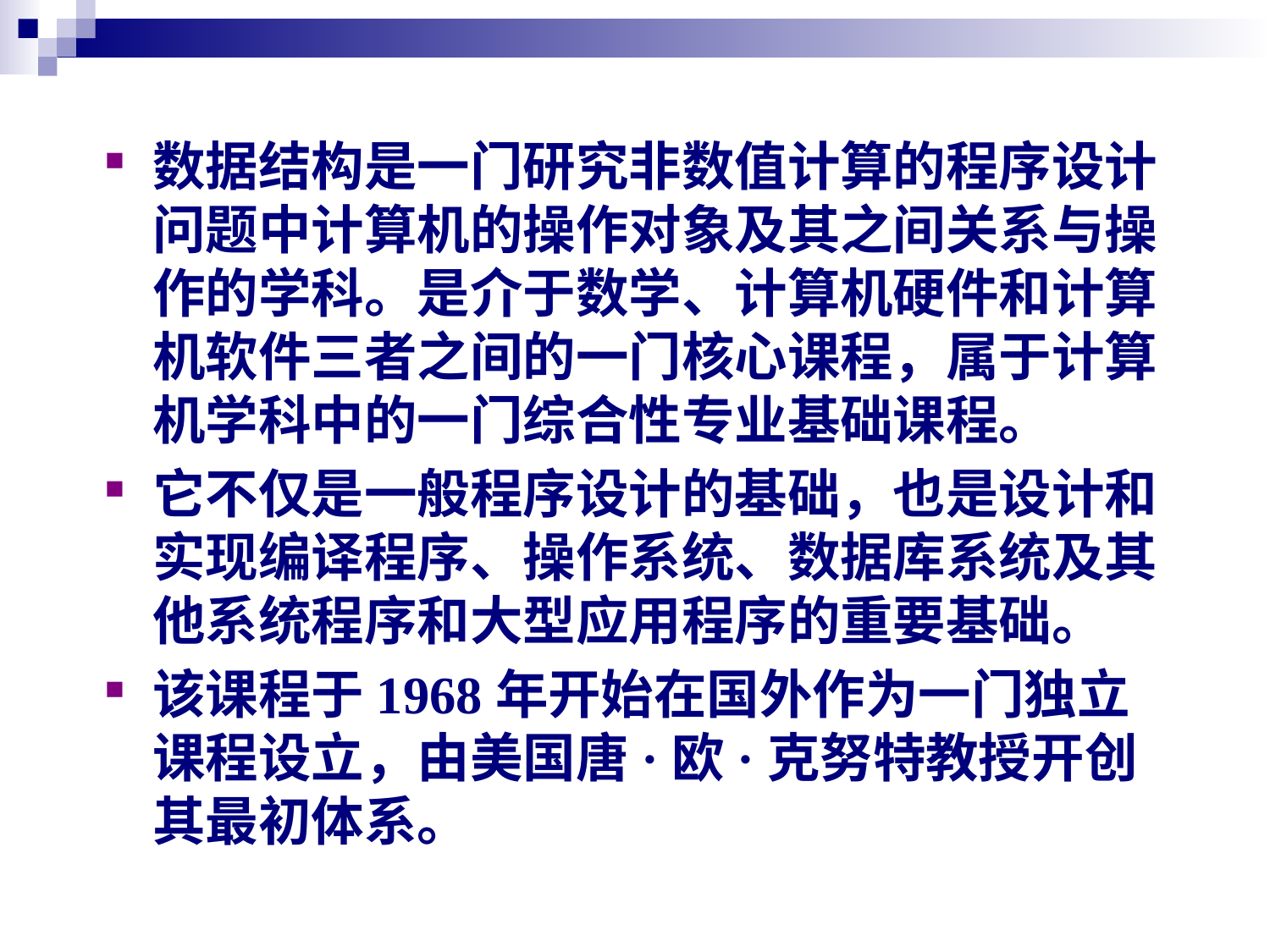

数据结构是一门研究非数值计算的程序设计问题中计算机的操作对象及其之间关系与操作的学科。是介于数学、计算机硬件和计算机软件三者之间的一门核心课程，属于计算机学科中的一门综合性专业基础课程。
它不仅是一般程序设计的基础，也是设计和实现编译程序、操作系统、数据库系统及其他系统程序和大型应用程序的重要基础。
该课程于1968年开始在国外作为一门独立课程设立，由美国唐·欧·克努特教授开创其最初体系。